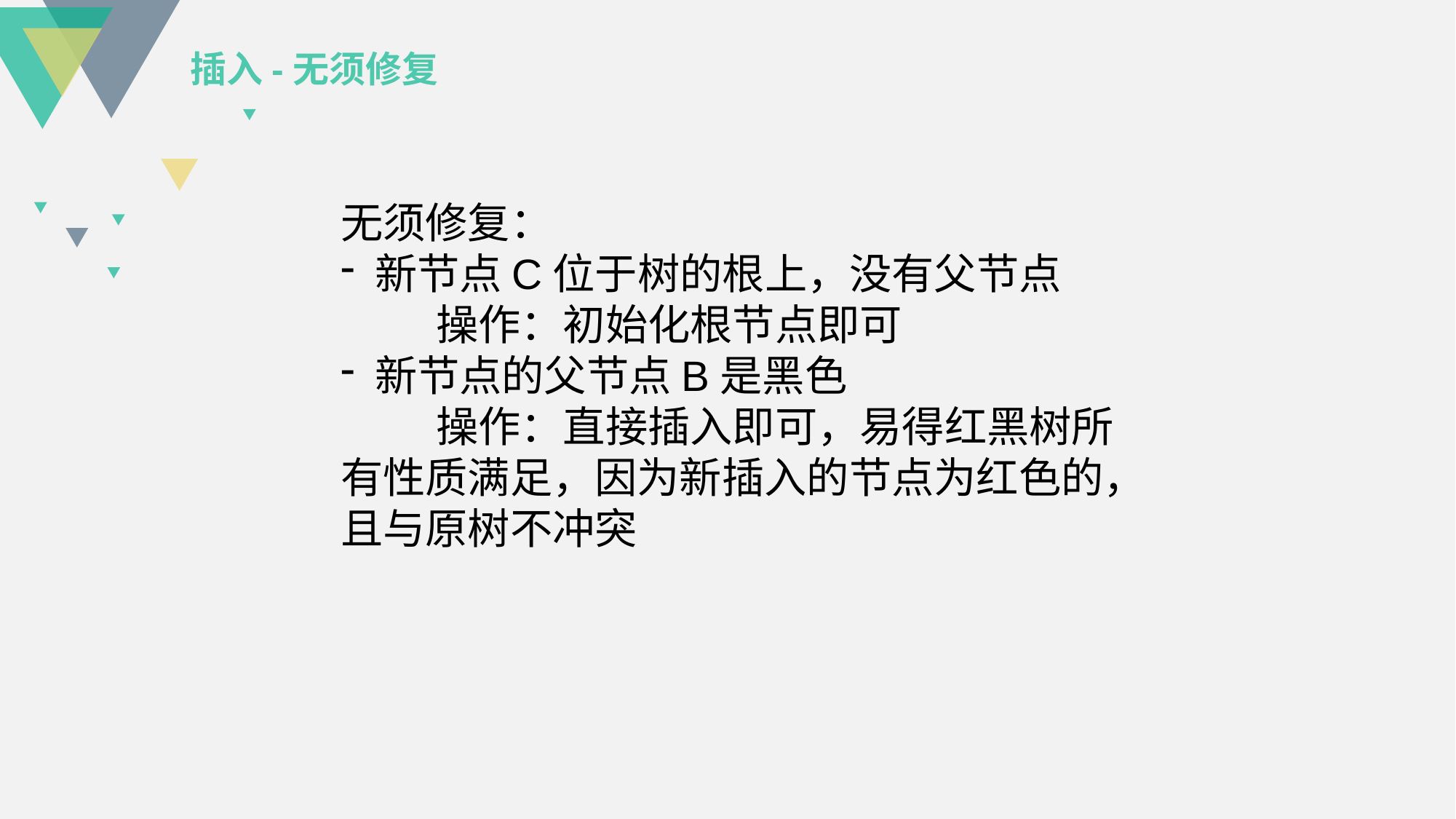

插入-无须修复
无须修复：
新节点C位于树的根上，没有父节点
         操作：初始化根节点即可
新节点的父节点B是黑色
         操作：直接插入即可，易得红黑树所有性质满足，因为新插入的节点为红色的，且与原树不冲突